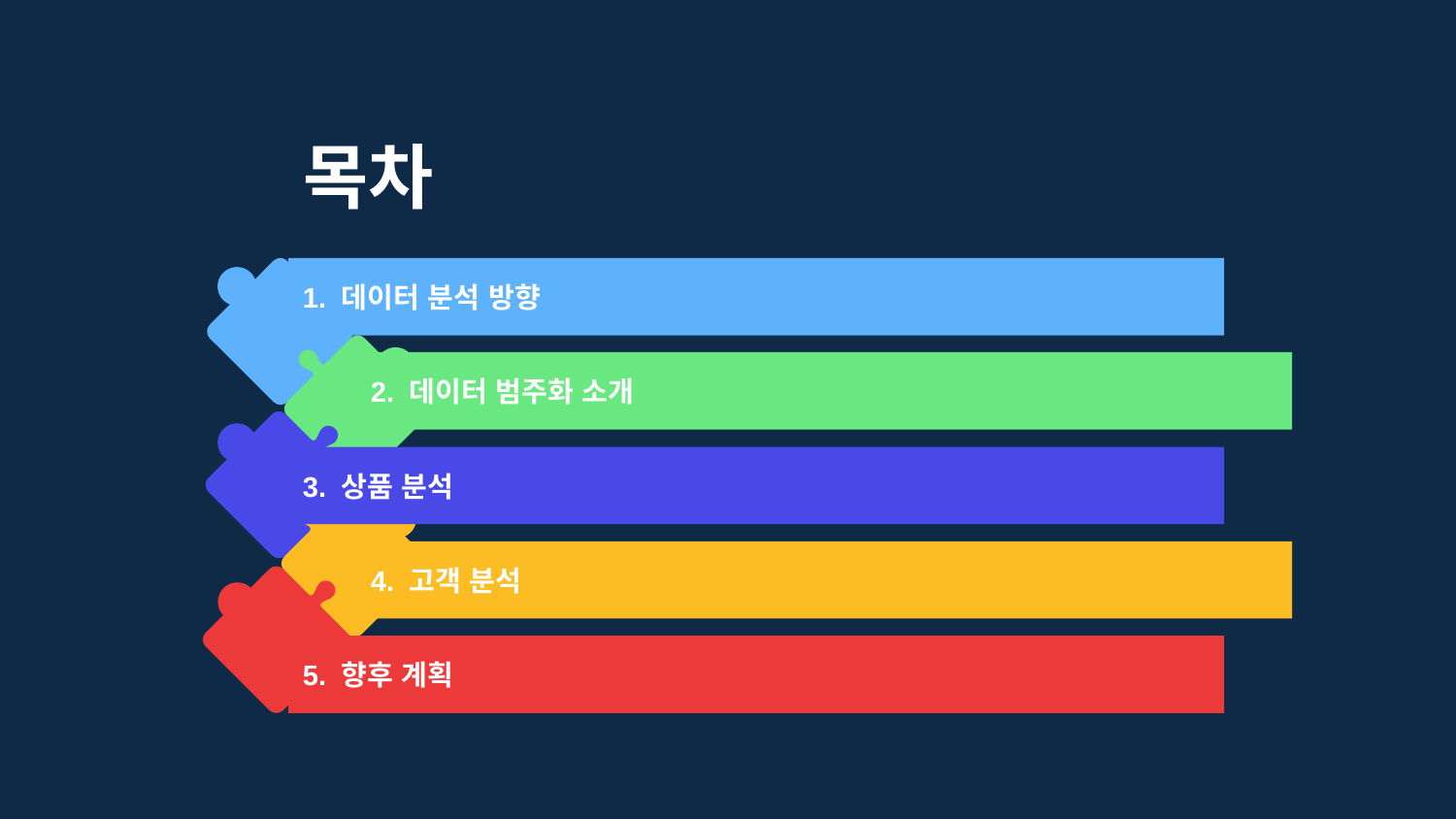

목차

1. 데이터 분석 방향
2. 데이터 범주화 소개
3. 상품 분석
4. 고객 분석
5. 향후 계획